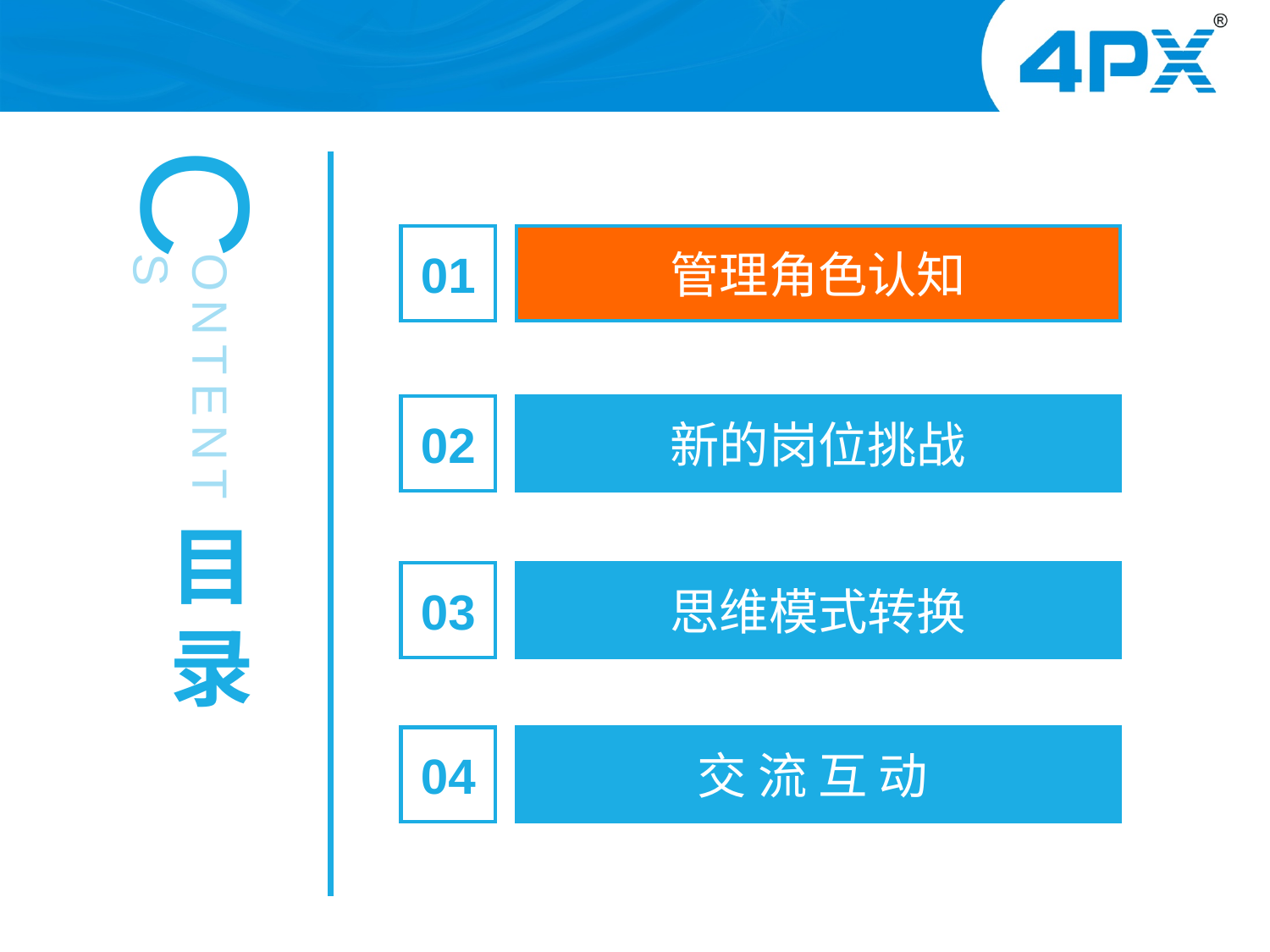

C
01
管理角色认知
ONTENTS
02
新的岗位挑战
目
录
03
思维模式转换
04
交 流 互 动